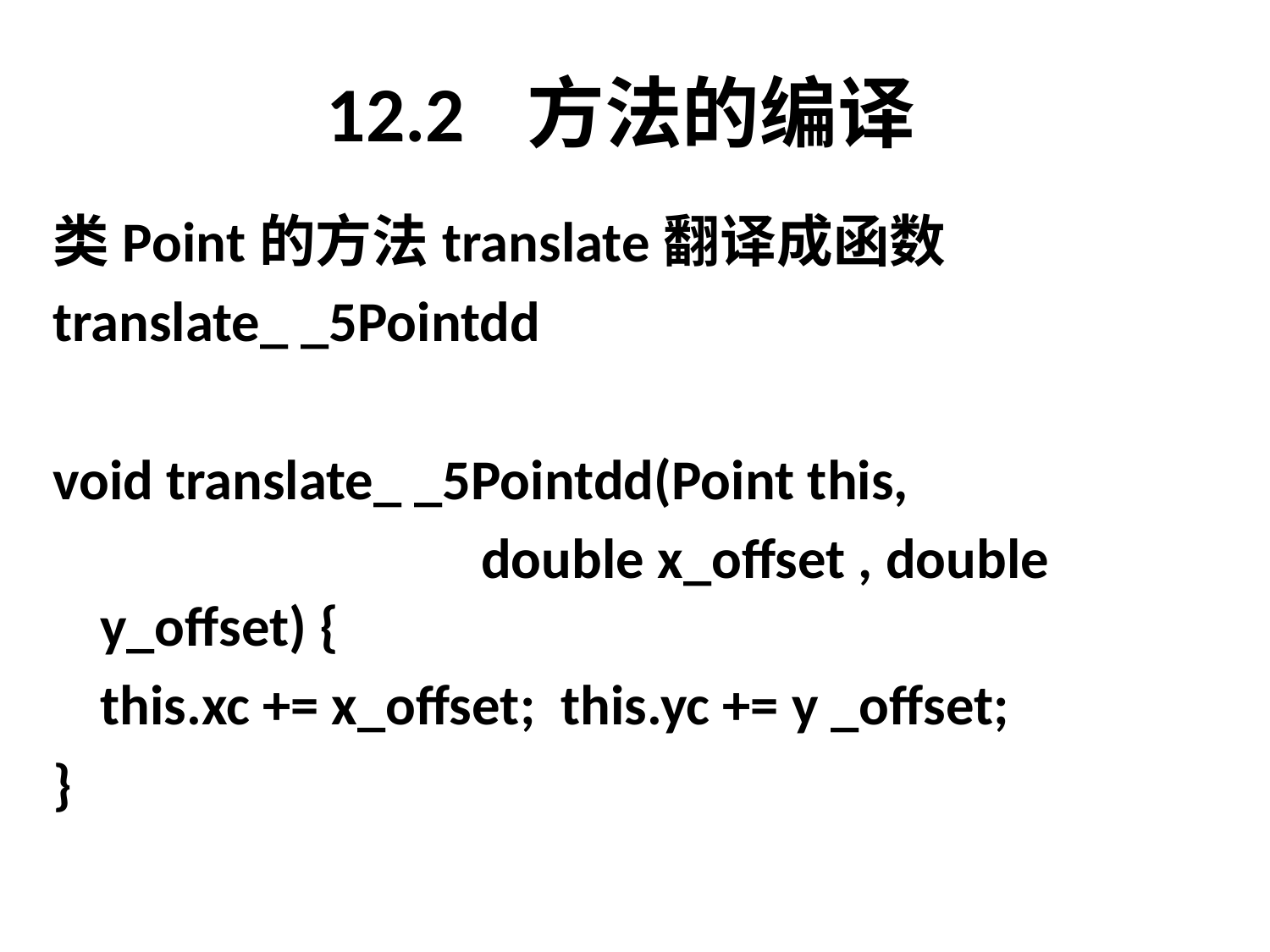

# 12.2  方法的编译
类Point的方法translate翻译成函数
translate_ _5Pointdd

void translate_ _5Pointdd(Point this,
				double x_offset , double y_offset) {
	this.xc += x_offset;  this.yc += y _offset;
}